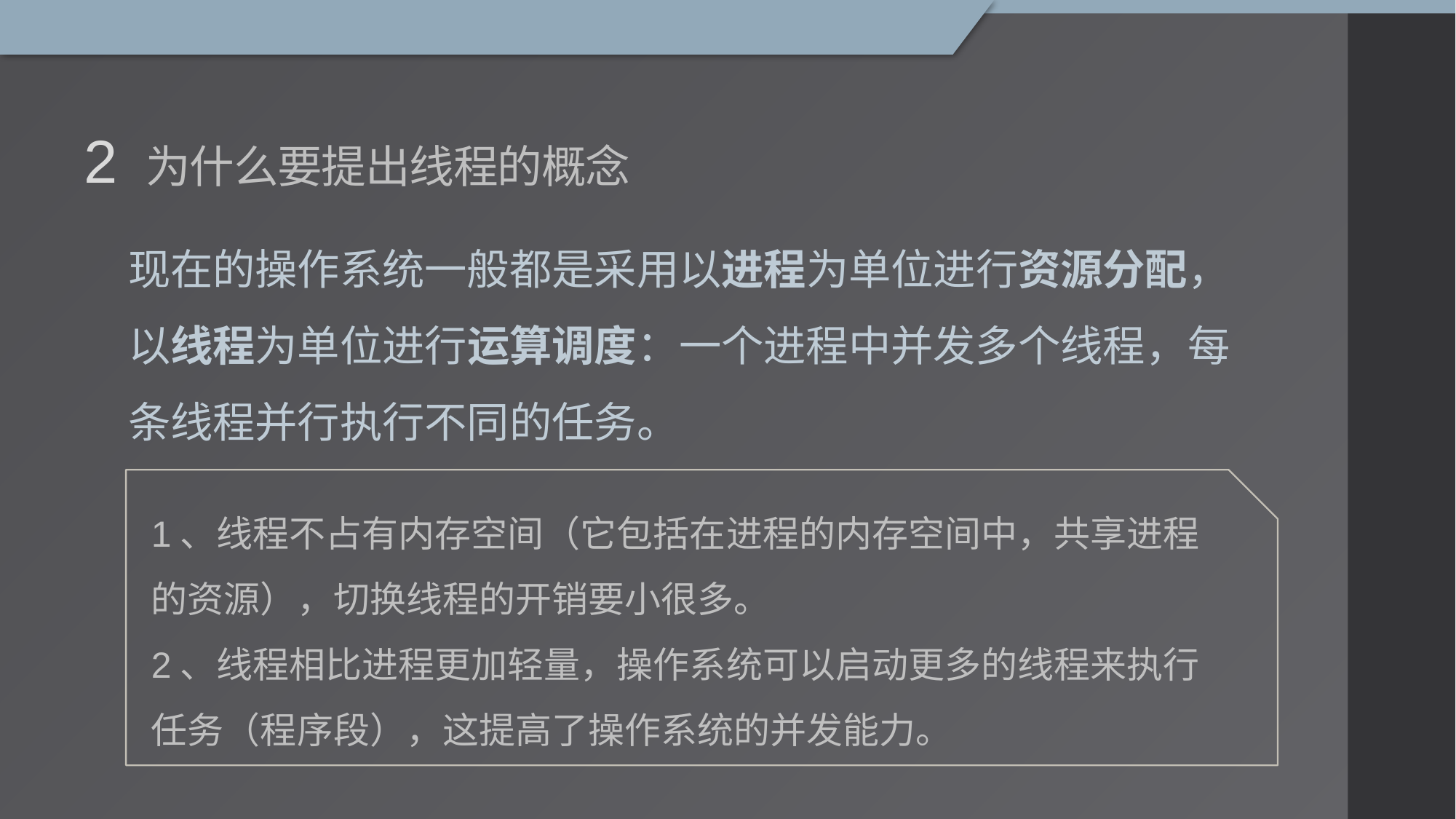

# 2 为什么要提出线程的概念
现在的操作系统一般都是采用以进程为单位进行资源分配，以线程为单位进行运算调度：一个进程中并发多个线程，每条线程并行执行不同的任务。

1、线程不占有内存空间（它包括在进程的内存空间中，共享进程的资源），切换线程的开销要小很多。
2、线程相比进程更加轻量，操作系统可以启动更多的线程来执行任务（程序段），这提高了操作系统的并发能力。